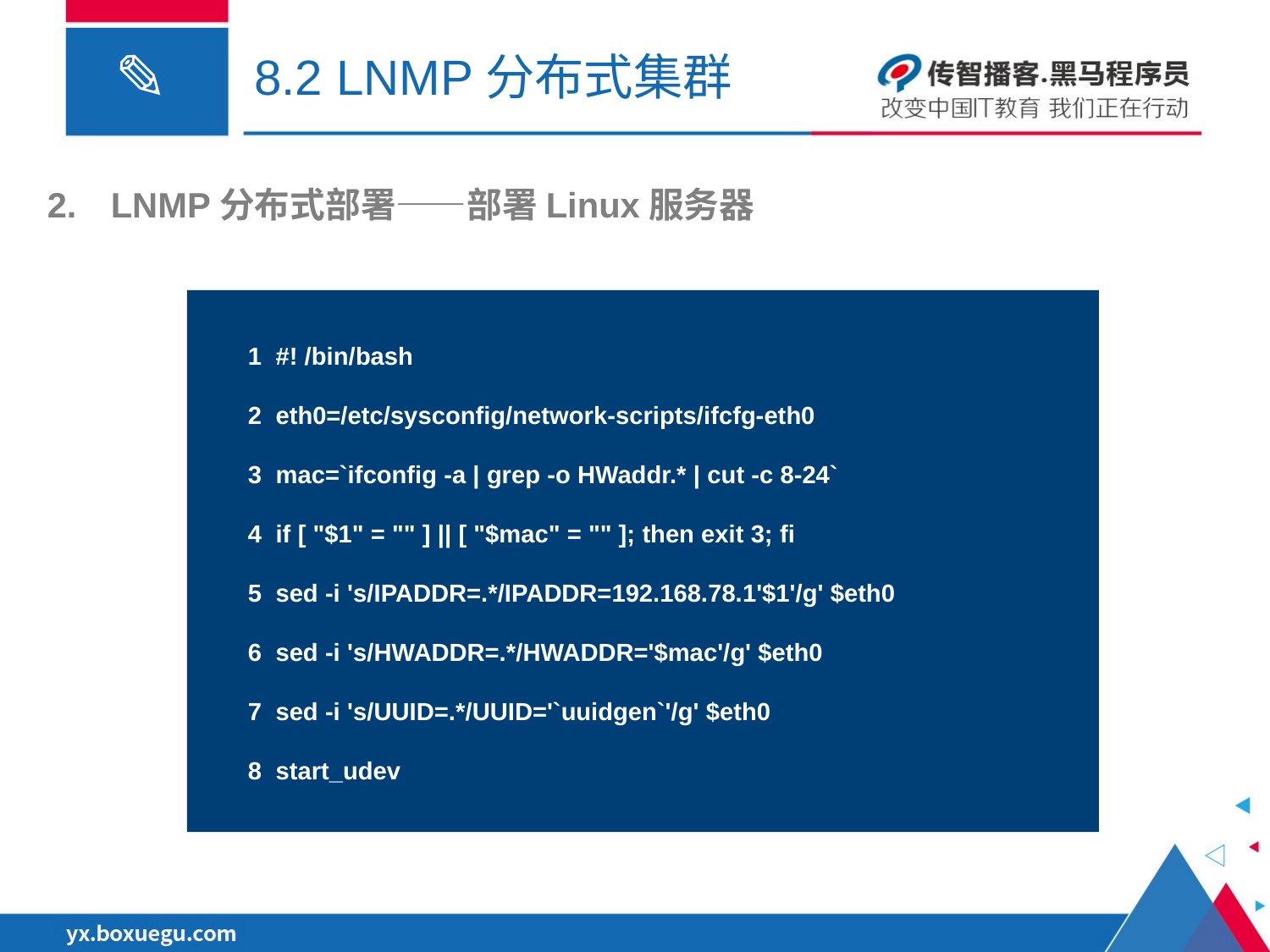

# 8.2 LNMP分布式集群
LNMP分布式部署——部署Linux服务器

 1  #! /bin/bash
 2  eth0=/etc/sysconfig/network-scripts/ifcfg-eth0
 3  mac=`ifconfig -a | grep -o HWaddr.* | cut -c 8-24`
 4  if [ "$1" = "" ] || [ "$mac" = "" ]; then exit 3; fi
 5  sed -i 's/IPADDR=.*/IPADDR=192.168.78.1'$1'/g' $eth0
 6  sed -i 's/HWADDR=.*/HWADDR='$mac'/g' $eth0
 7  sed -i 's/UUID=.*/UUID='`uuidgen`'/g' $eth0
 8  start_udev